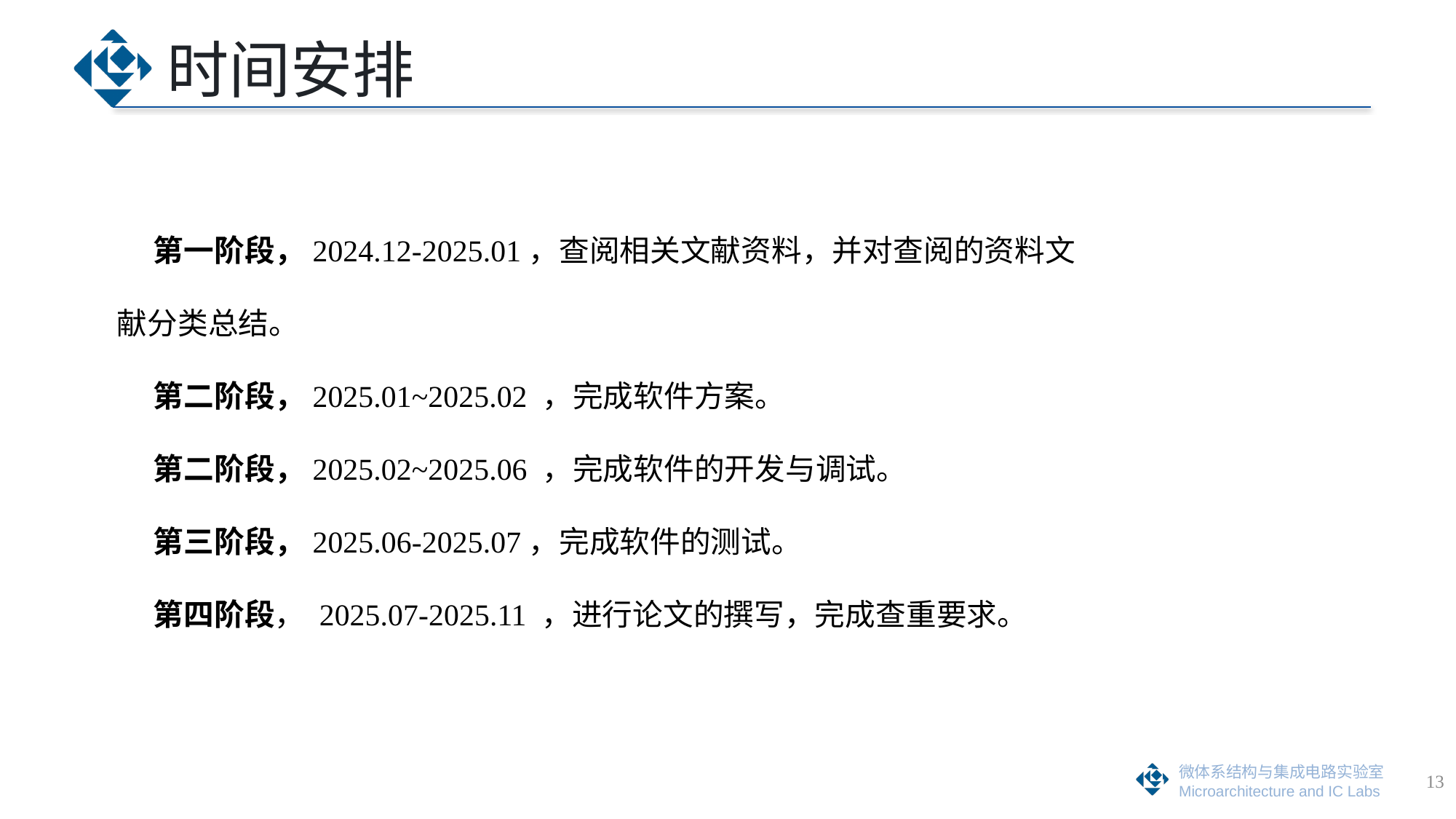

# 时间安排
第一阶段，2024.12-2025.01，查阅相关文献资料，并对查阅的资料文献分类总结。
第二阶段，2025.01~2025.02 ，完成软件方案。
第二阶段，2025.02~2025.06 ，完成软件的开发与调试。
第三阶段，2025.06-2025.07，完成软件的测试。
第四阶段， 2025.07-2025.11 ，进行论文的撰写，完成查重要求。

13